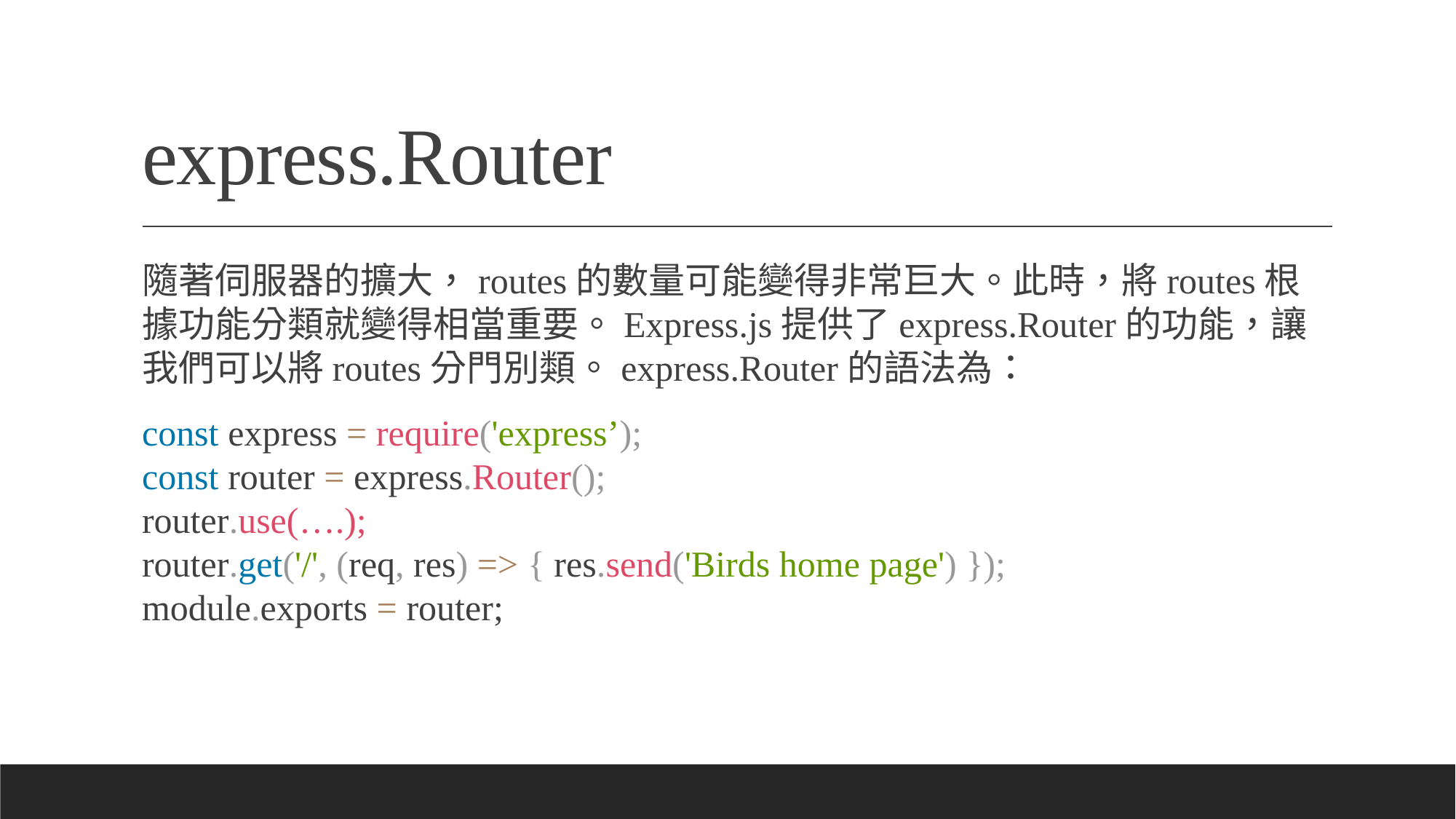

# express.Router
隨著伺服器的擴大，routes的數量可能變得非常巨大。此時，將routes根據功能分類就變得相當重要。Express.js提供了express.Router的功能，讓我們可以將routes分門別類。express.Router的語法為：
const express = require('express’);
const router = express.Router();
router.use(….);
router.get('/', (req, res) => { res.send('Birds home page') });
module.exports = router;